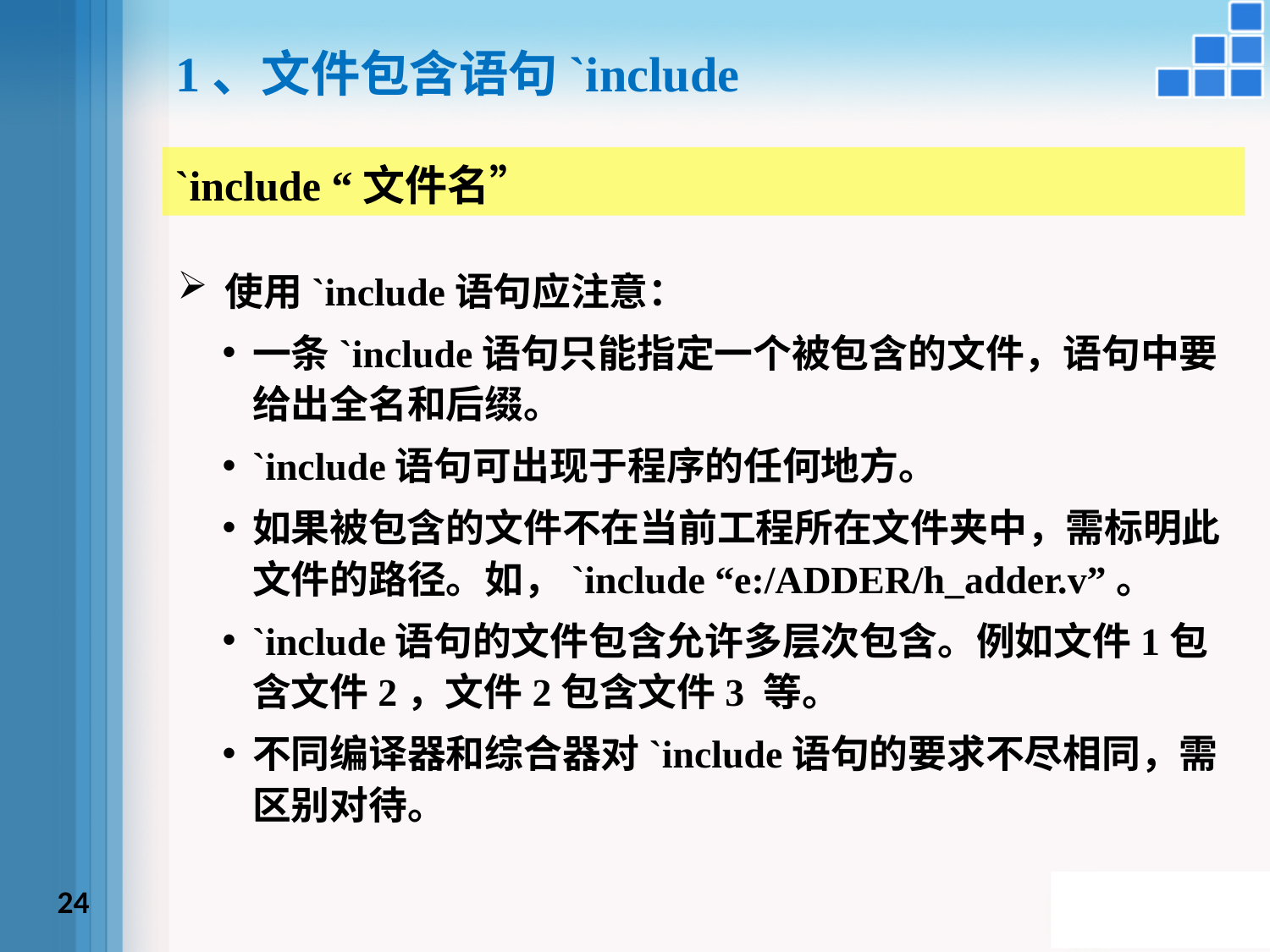

1、文件包含语句`include
`include “文件名”
使用`include语句应注意：
一条`include语句只能指定一个被包含的文件，语句中要给出全名和后缀。
`include语句可出现于程序的任何地方。
如果被包含的文件不在当前工程所在文件夹中，需标明此文件的路径。如，`include “e:/ADDER/h_adder.v”。
`include语句的文件包含允许多层次包含。例如文件1包含文件2，文件2包含文件3 等。
不同编译器和综合器对`include语句的要求不尽相同，需区别对待。

24